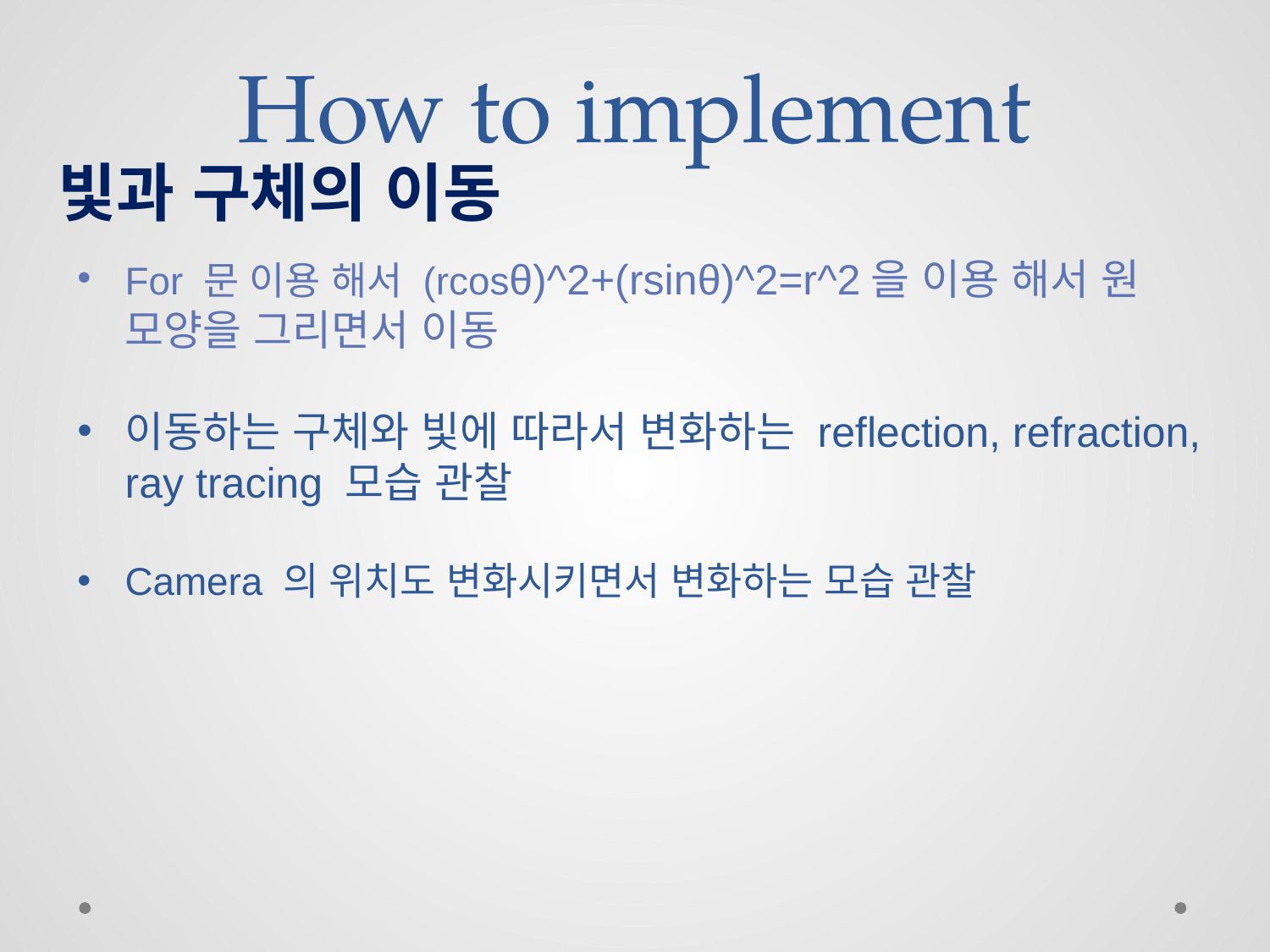

# How to implement
빛과 구체의 이동
For 문 이용 해서 (rcosθ)^2+(rsinθ)^2=r^2을 이용 해서 원 모양을 그리면서 이동

이동하는 구체와 빛에 따라서 변화하는 reflection, refraction, ray tracing 모습 관찰

Camera 의 위치도 변화시키면서 변화하는 모습 관찰